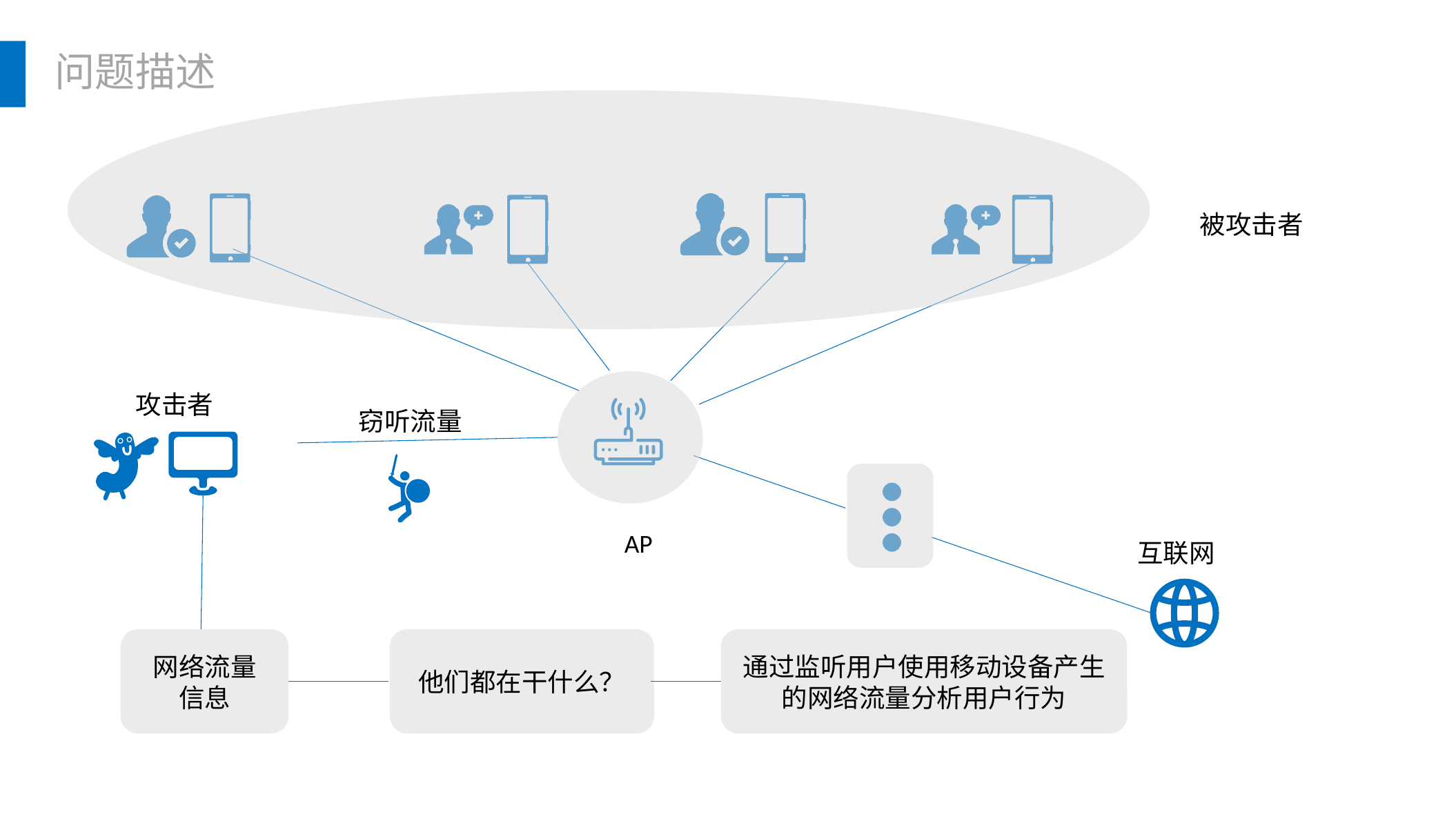

问题描述

被攻击者

攻击者

窃听流量

AP
互联网

网络流量
信息
他们都在干什么？
通过监听用户使用移动设备产生的网络流量分析用户行为